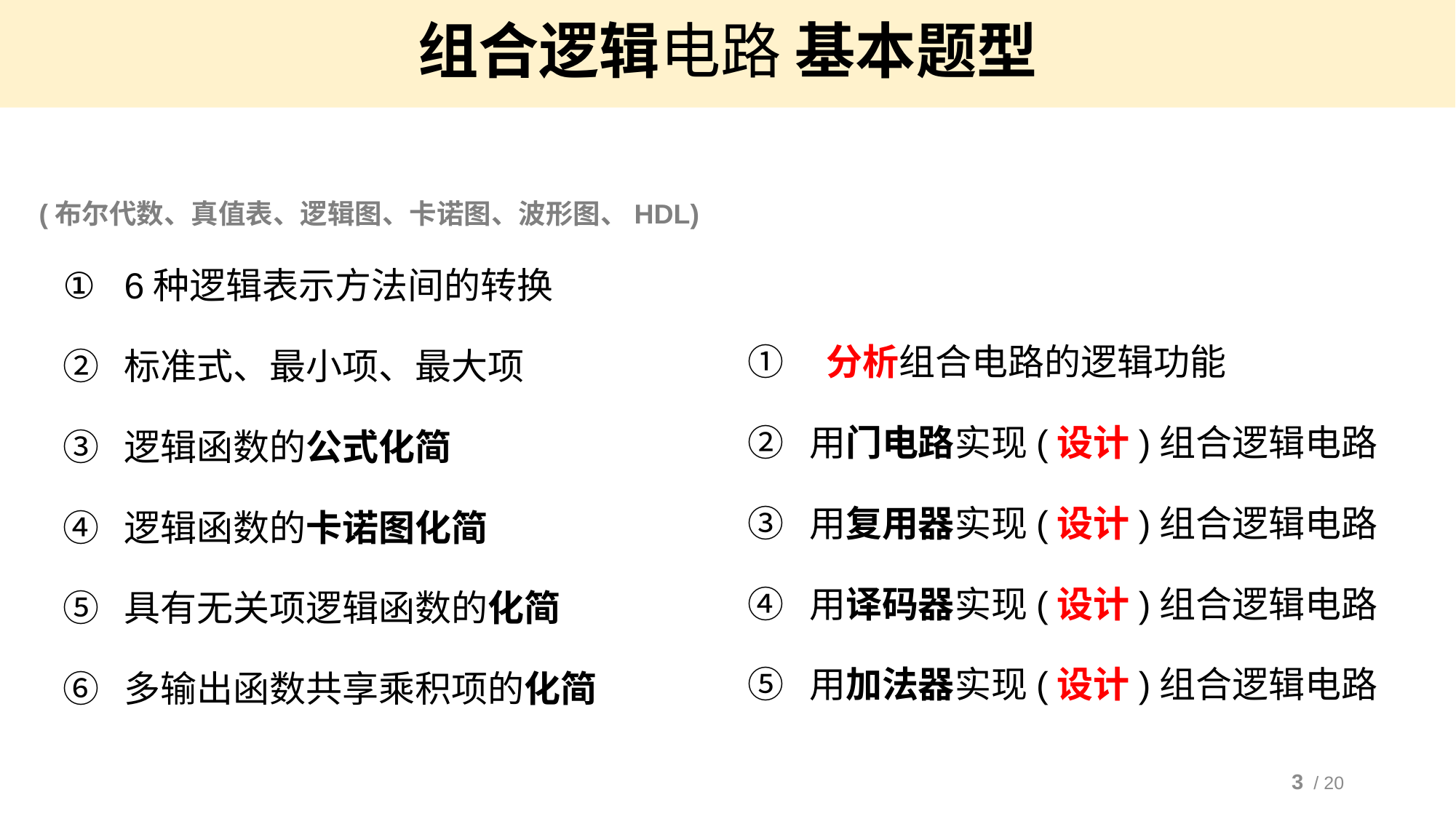

# 组合逻辑电路 基本题型
(布尔代数、真值表、逻辑图、卡诺图、波形图、HDL)
6种逻辑表示方法间的转换
标准式、最小项、最大项
逻辑函数的公式化简
逻辑函数的卡诺图化简
具有无关项逻辑函数的化简
多输出函数共享乘积项的化简
 分析组合电路的逻辑功能
用门电路实现(设计)组合逻辑电路
用复用器实现(设计)组合逻辑电路
用译码器实现(设计)组合逻辑电路
用加法器实现(设计)组合逻辑电路
3  / 20